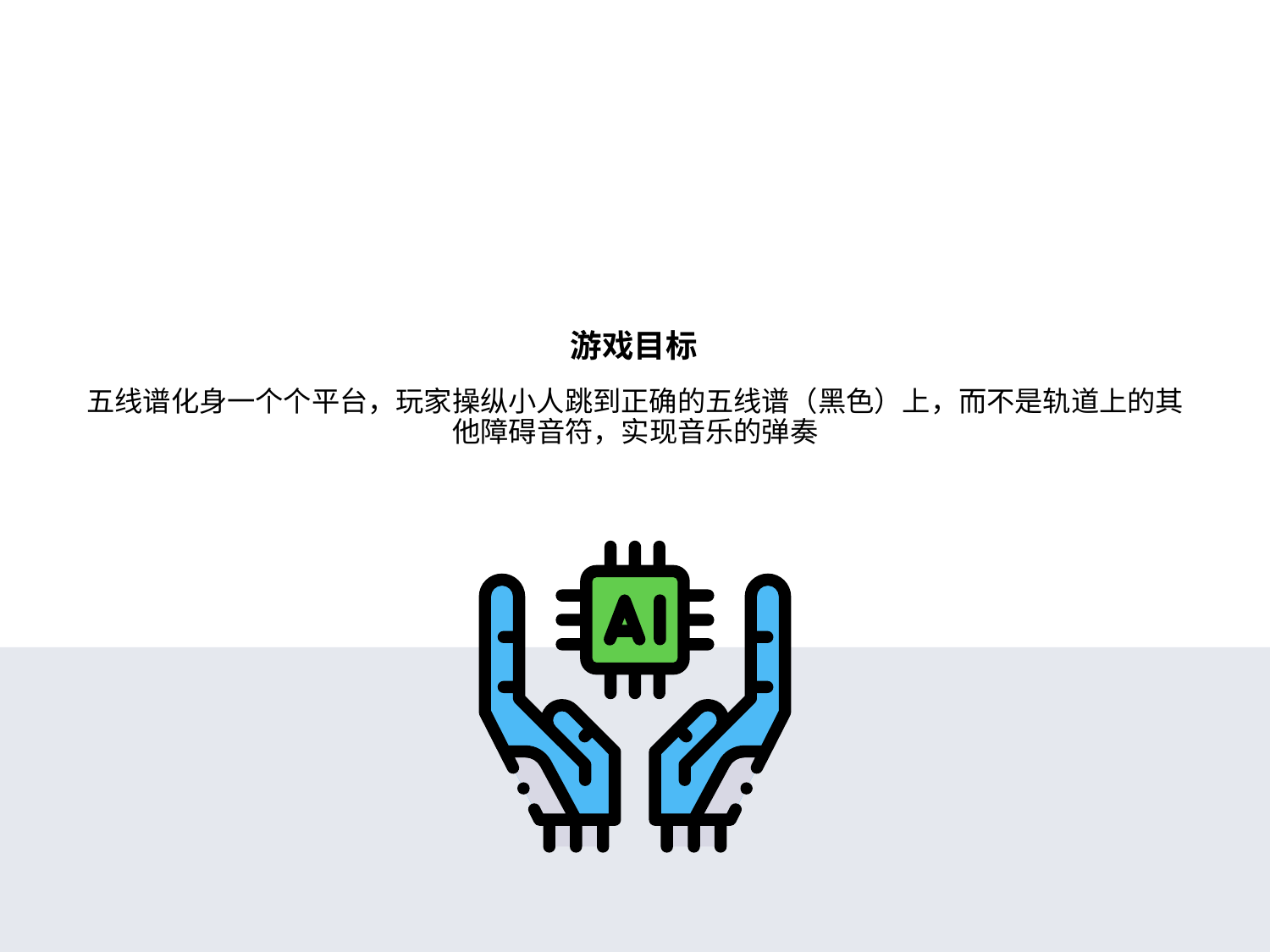

# 游戏目标
五线谱化身一个个平台，玩家操纵小人跳到正确的五线谱（黑色）上，而不是轨道上的其他障碍音符，实现音乐的弹奏